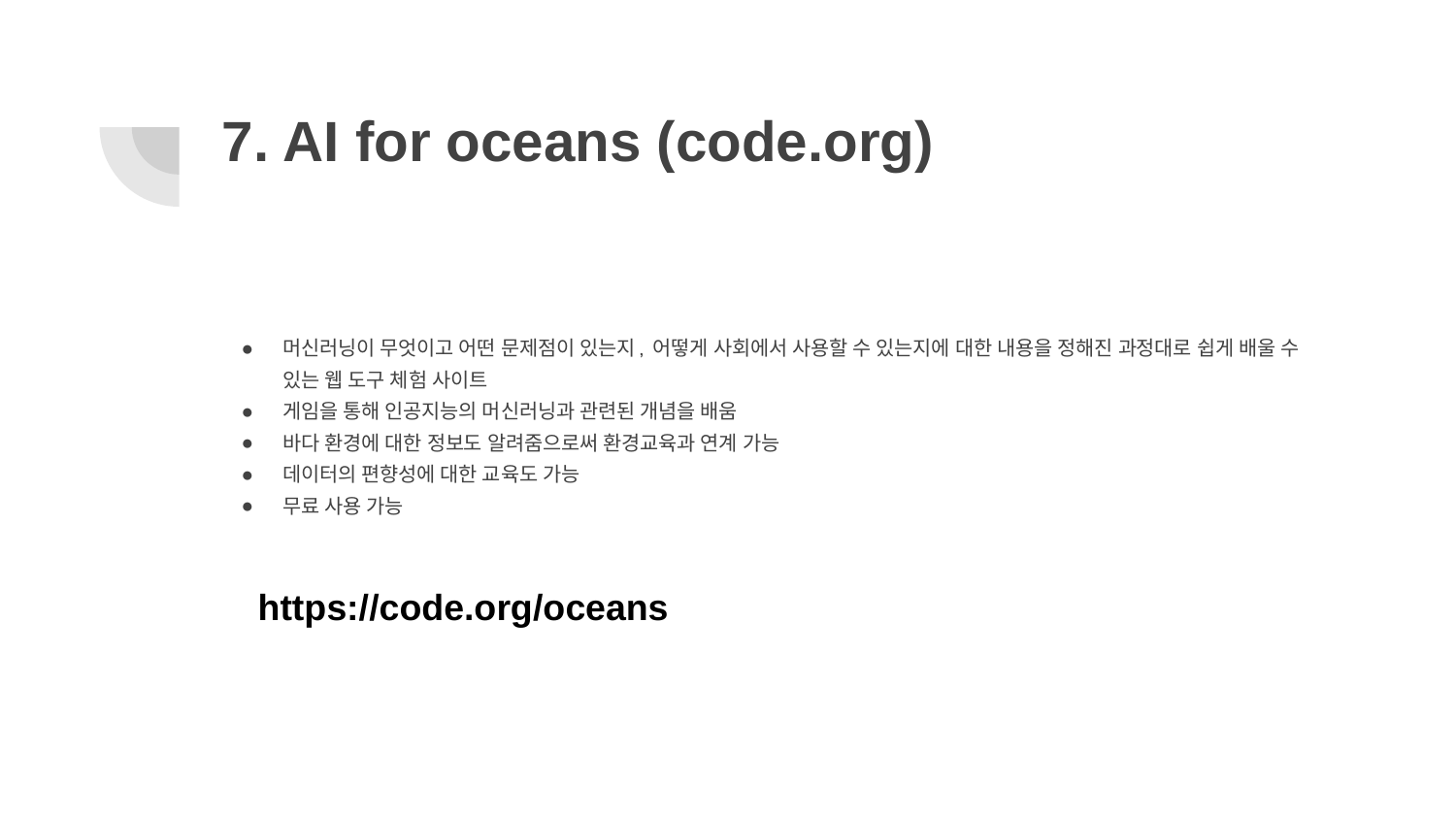

# 7. AI for oceans (code.org)
머신러닝이 무엇이고 어떤 문제점이 있는지, 어떻게 사회에서 사용할 수 있는지에 대한 내용을 정해진 과정대로 쉽게 배울 수 있는 웹 도구 체험 사이트
게임을 통해 인공지능의 머신러닝과 관련된 개념을 배움
바다 환경에 대한 정보도 알려줌으로써 환경교육과 연계 가능
데이터의 편향성에 대한 교육도 가능
무료 사용 가능
https://code.org/oceans